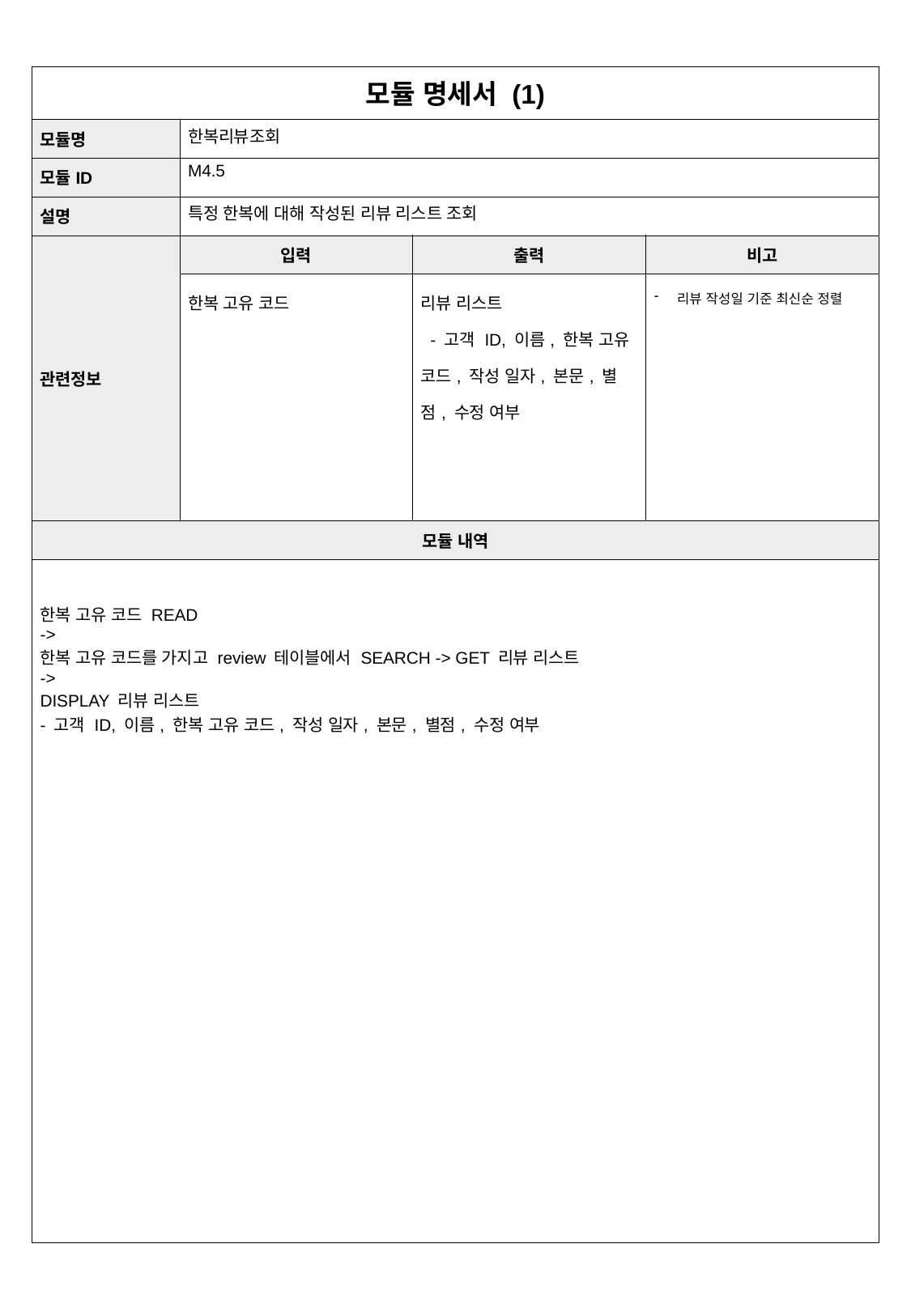

| 모듈 명세서 (1) | 주문신청서작성 |  |  |
| --- | --- | --- | --- |
| 모듈명 | 한복리뷰조회 |  |  |
| 모듈ID | M4.5 |  |  |
| 설명 | 특정 한복에 대해 작성된 리뷰 리스트 조회 |  |  |
| 관련정보 | 입력 | 출력 | 비고 |
|  | 한복 고유 코드 | 리뷰 리스트 - 고객 ID, 이름, 한복 고유 코드, 작성 일자, 본문, 별점, 수정 여부 | 리뷰 작성일 기준 최신순 정렬 |
| 모듈 내역 |  |  |  |
| 한복 고유 코드 READ -> 한복 고유 코드를 가지고 review 테이블에서 SEARCH -> GET 리뷰 리스트 -> DISPLAY 리뷰 리스트 - 고객 ID, 이름, 한복 고유 코드, 작성 일자, 본문, 별점, 수정 여부 |  |  |  |